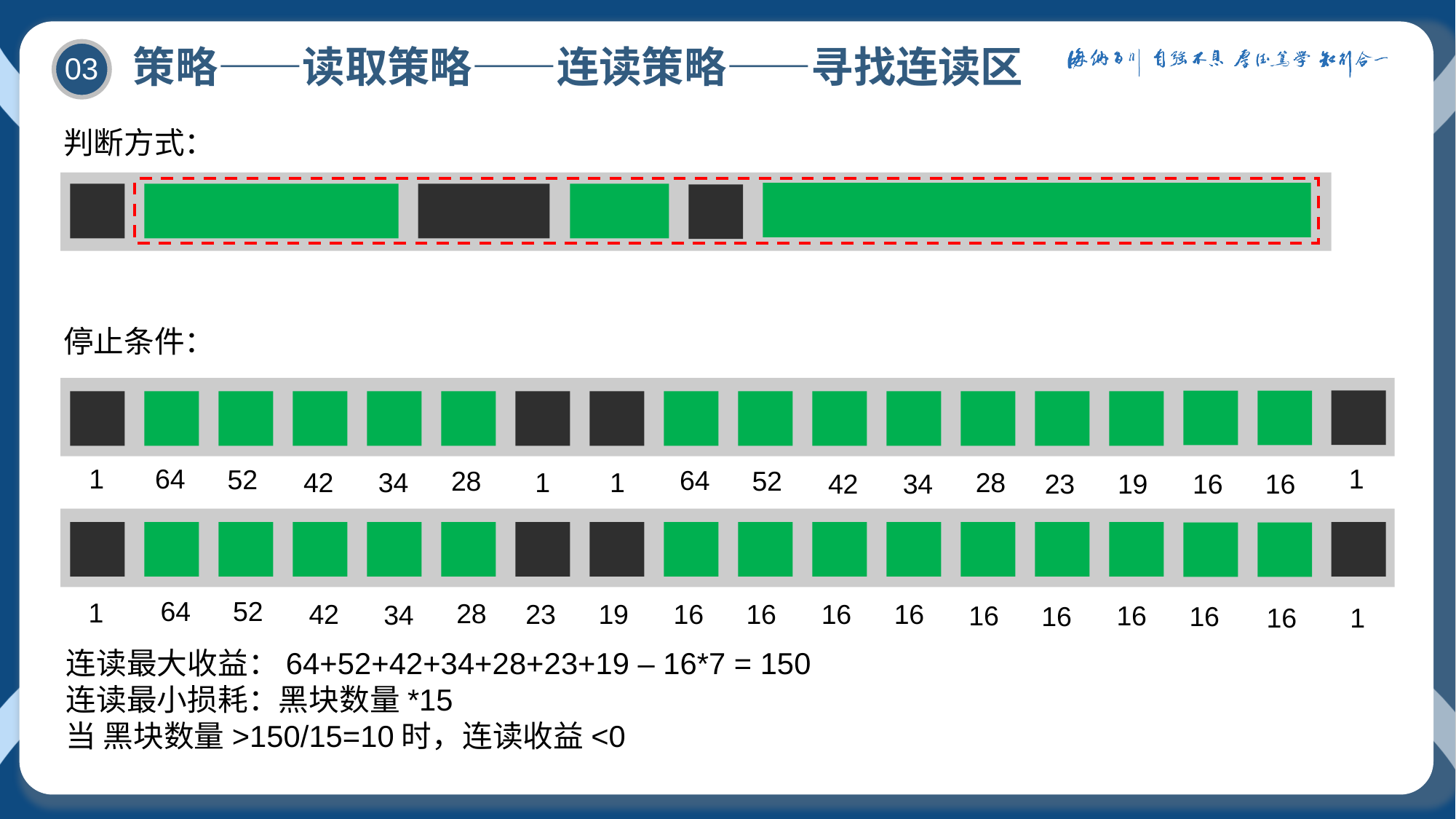

策略——读取策略——连读策略——寻找连读区

03
判断方式：

停止条件：

1
64
1
52
64
28
52
42
1
1
34
28
23
16
42
16
19
34

64
52
1
28
23
16
16
42
16
16
19
34
16
16
16
16
1
16
连读最大收益：64+52+42+34+28+23+19 – 16*7 = 150
连读最小损耗：黑块数量*15
当 黑块数量>150/15=10时，连读收益<0